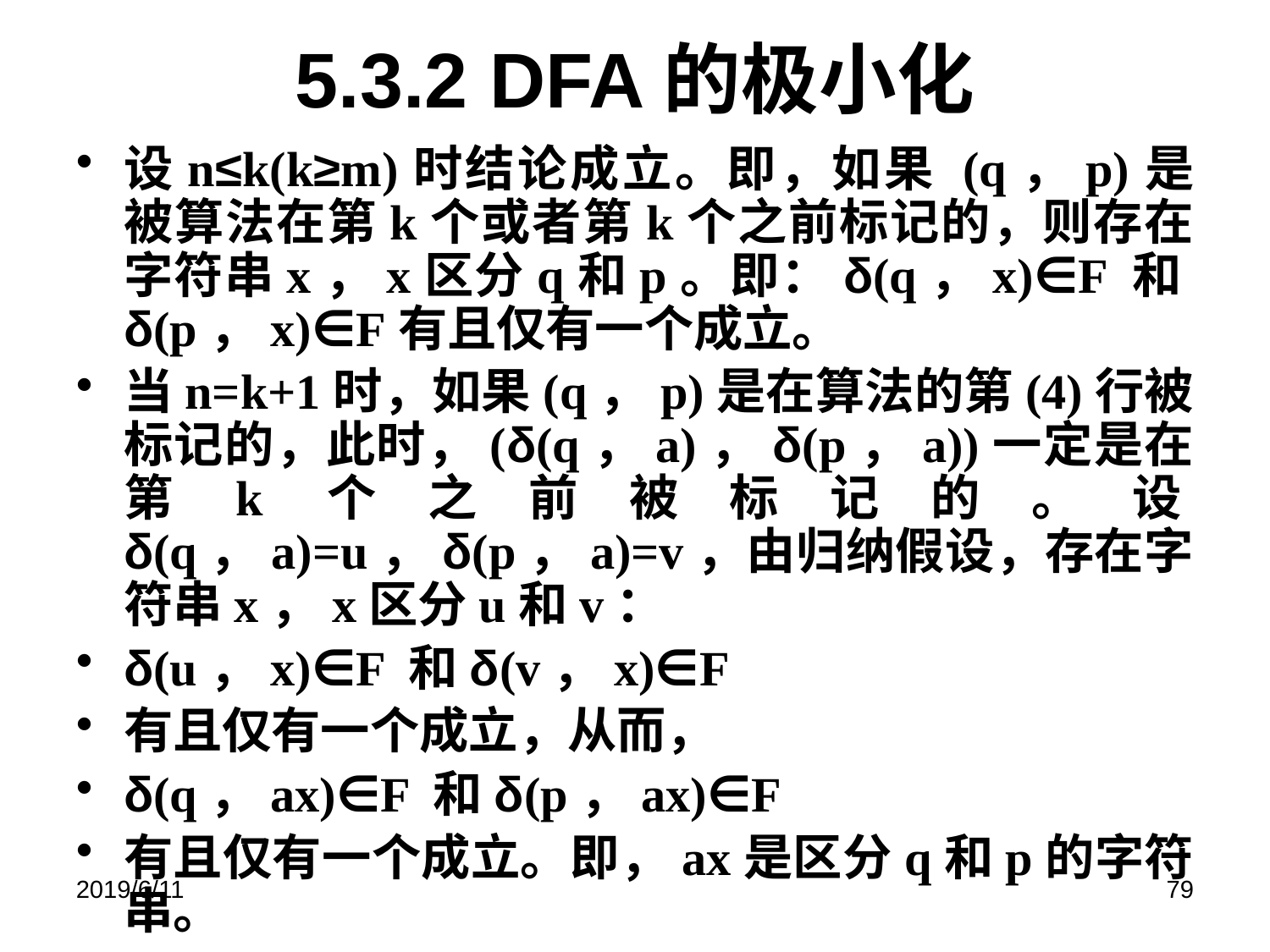

# 5.3.2 DFA的极小化
设n≤k(k≥m)时结论成立。即，如果 (q，p)是被算法在第k个或者第k个之前标记的，则存在字符串x，x区分q和p。即：δ(q，x)∈F 和δ(p，x)∈F有且仅有一个成立。
当n=k+1时，如果(q，p)是在算法的第(4)行被标记的，此时，(δ(q，a)，δ(p，a))一定是在第k个之前被标记的。设δ(q，a)=u，δ(p，a)=v，由归纳假设，存在字符串x，x区分u和v：
δ(u，x)∈F 和δ(v，x)∈F
有且仅有一个成立，从而，
δ(q，ax)∈F 和δ(p，ax)∈F
有且仅有一个成立。即，ax是区分q和p的字符串。
2019/6/11
79